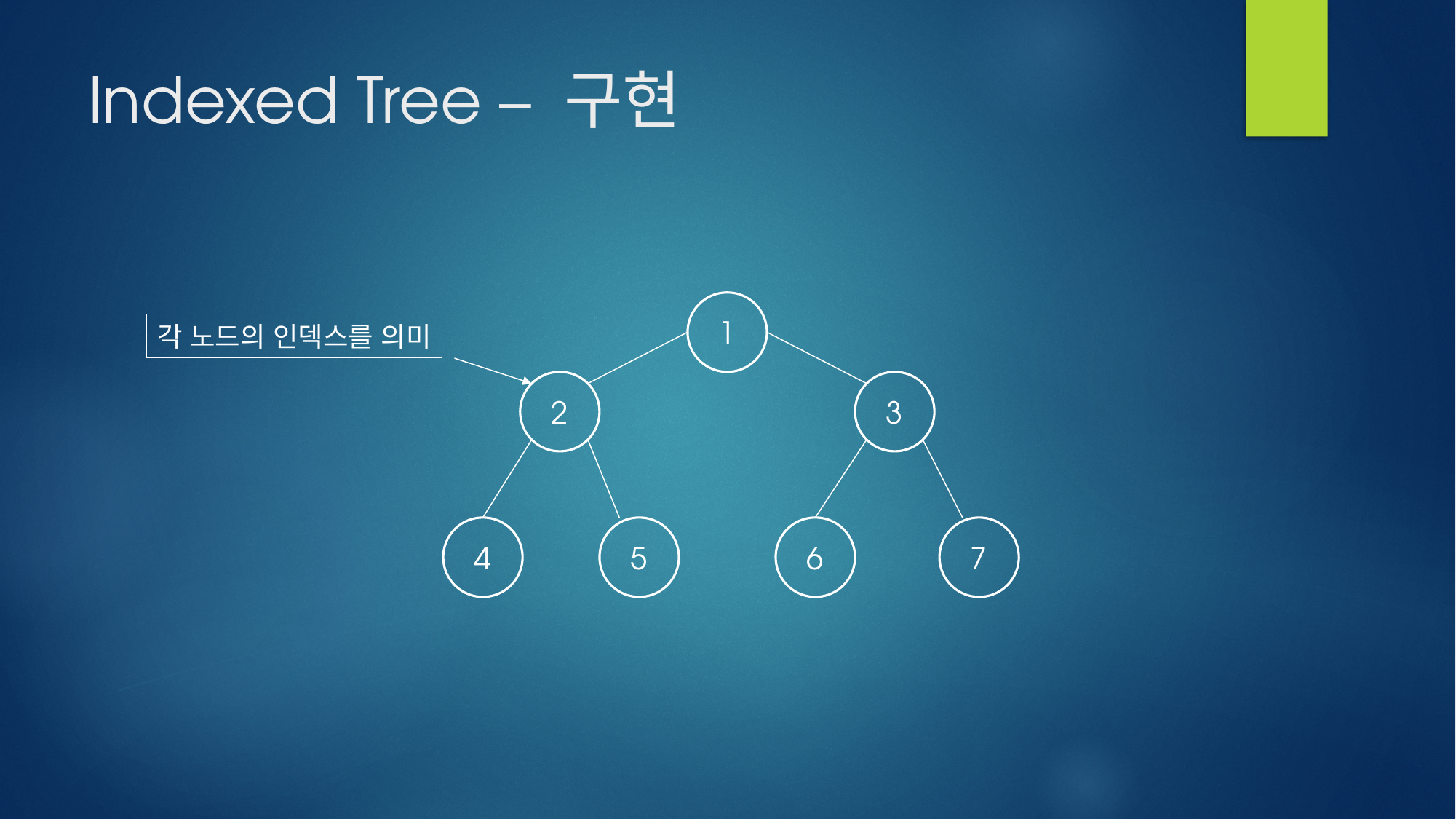

# Indexed Tree – 구현
1
각 노드의 인덱스를 의미
2
3
7
4
5
6